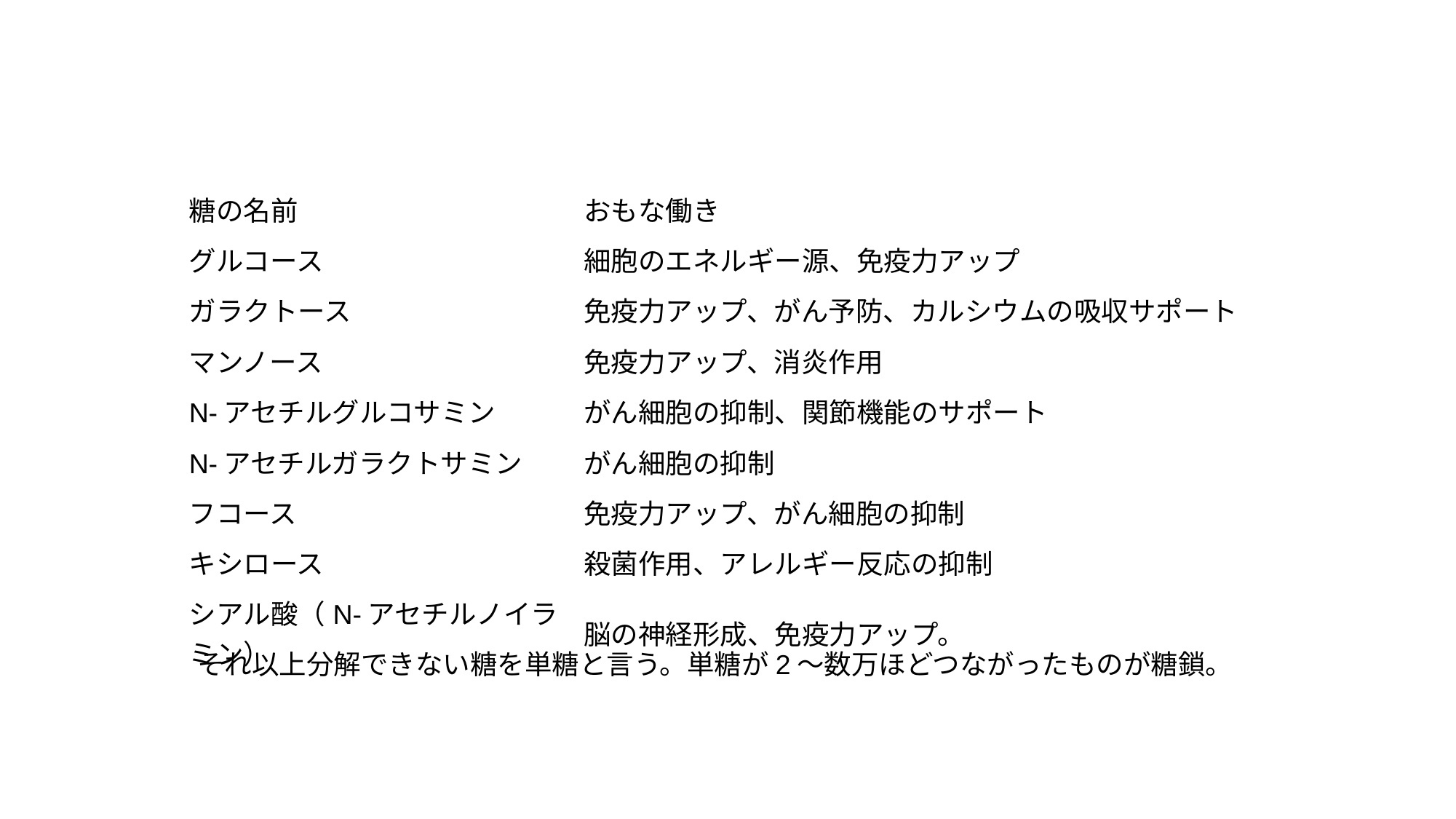

| 糖の名前 | おもな働き |
| --- | --- |
| グルコース | 細胞のエネルギー源、免疫力アップ |
| ガラクトース | 免疫力アップ、がん予防、カルシウムの吸収サポート |
| マンノース | 免疫力アップ、消炎作用 |
| N-アセチルグルコサミン | がん細胞の抑制、関節機能のサポート |
| N-アセチルガラクトサミン | がん細胞の抑制 |
| フコース | 免疫力アップ、がん細胞の抑制 |
| キシロース | 殺菌作用、アレルギー反応の抑制 |
| シアル酸（N-アセチルノイラミン） | 脳の神経形成、免疫力アップ。 |
それ以上分解できない糖を単糖と言う。単糖が2～数万ほどつながったものが糖鎖。